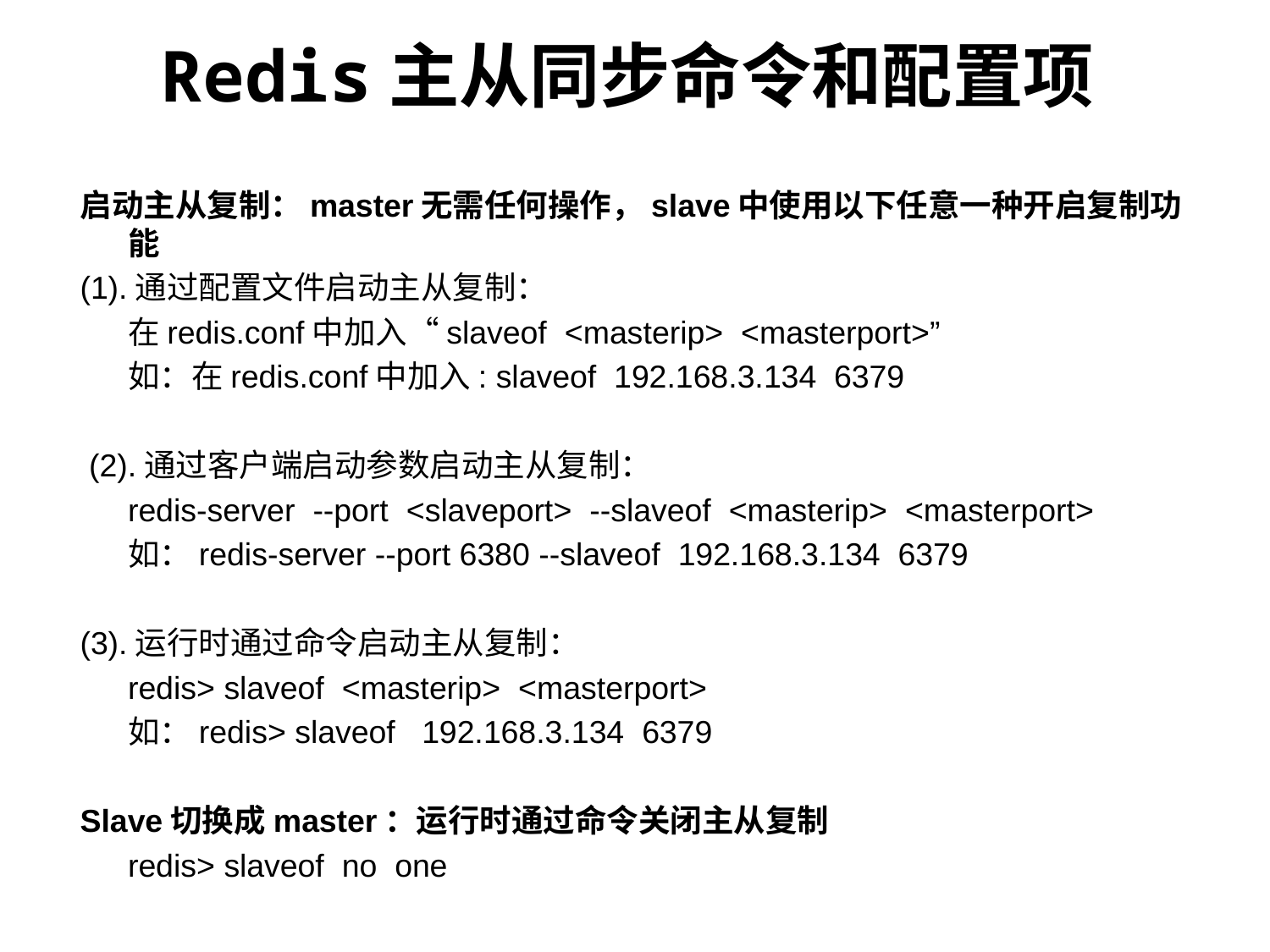

Redis主从同步命令和配置项
启动主从复制：master无需任何操作，slave中使用以下任意一种开启复制功能
(1).通过配置文件启动主从复制：
	在redis.conf中加入“slaveof  <masterip>  <masterport>”
	如：在redis.conf中加入: slaveof  192.168.3.134  6379

 (2).通过客户端启动参数启动主从复制：
	redis-server  --port  <slaveport>  --slaveof  <masterip>  <masterport>
	如：redis-server --port 6380 --slaveof  192.168.3.134  6379

(3).运行时通过命令启动主从复制：
	redis> slaveof  <masterip>  <masterport>
	如：redis> slaveof   192.168.3.134  6379

Slave切换成master：运行时通过命令关闭主从复制
	redis> slaveof  no  one